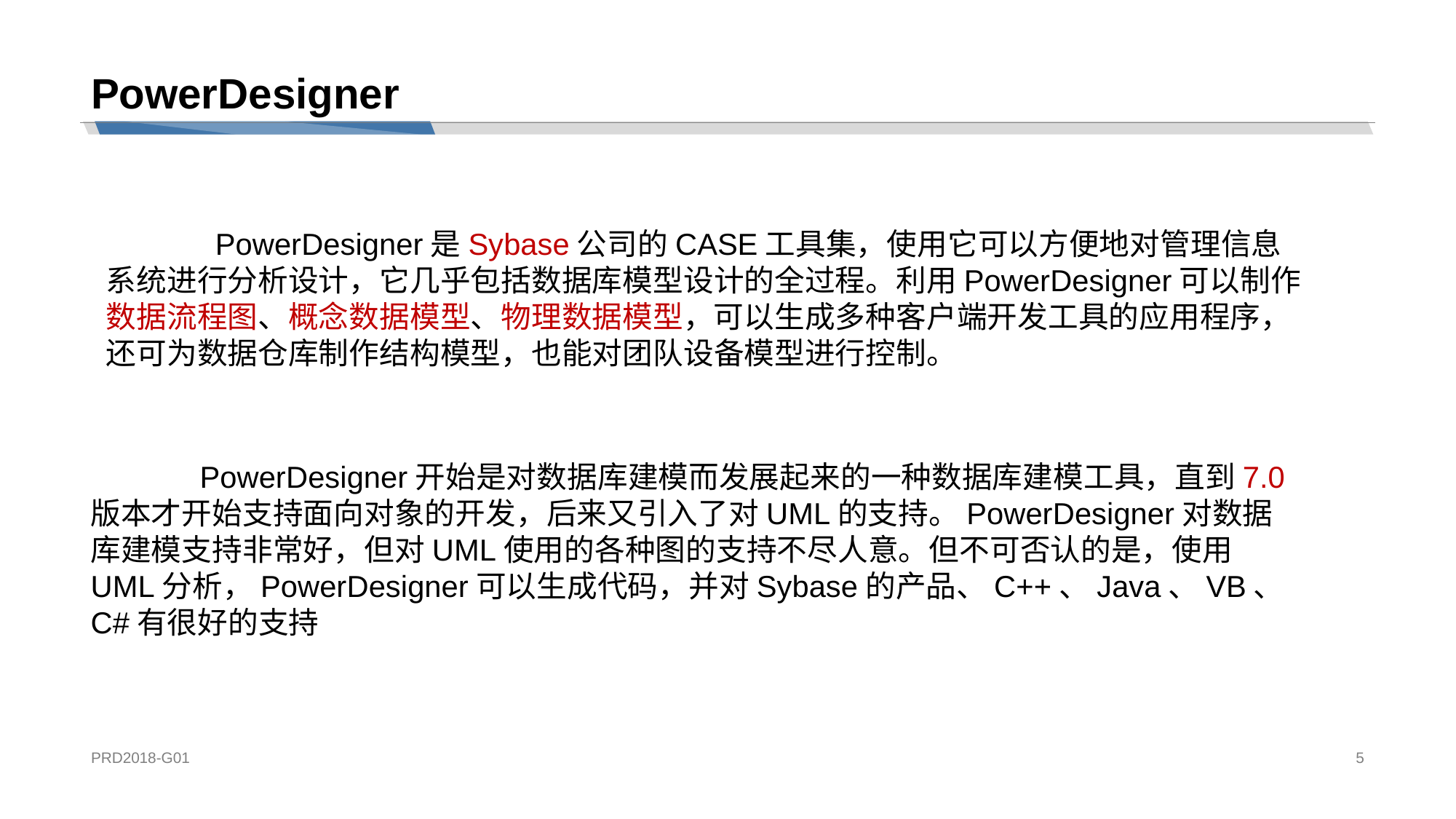

# PowerDesigner
	PowerDesigner是Sybase公司的CASE工具集，使用它可以方便地对管理信息系统进行分析设计，它几乎包括数据库模型设计的全过程。利用PowerDesigner可以制作数据流程图、概念数据模型、物理数据模型，可以生成多种客户端开发工具的应用程序，还可为数据仓库制作结构模型，也能对团队设备模型进行控制。
	PowerDesigner开始是对数据库建模而发展起来的一种数据库建模工具，直到7.0版本才开始支持面向对象的开发，后来又引入了对UML的支持。PowerDesigner对数据库建模支持非常好，但对UML使用的各种图的支持不尽人意。但不可否认的是，使用UML分析，PowerDesigner可以生成代码，并对Sybase的产品、C++、Java、VB、C#有很好的支持
PRD2018-G01
5